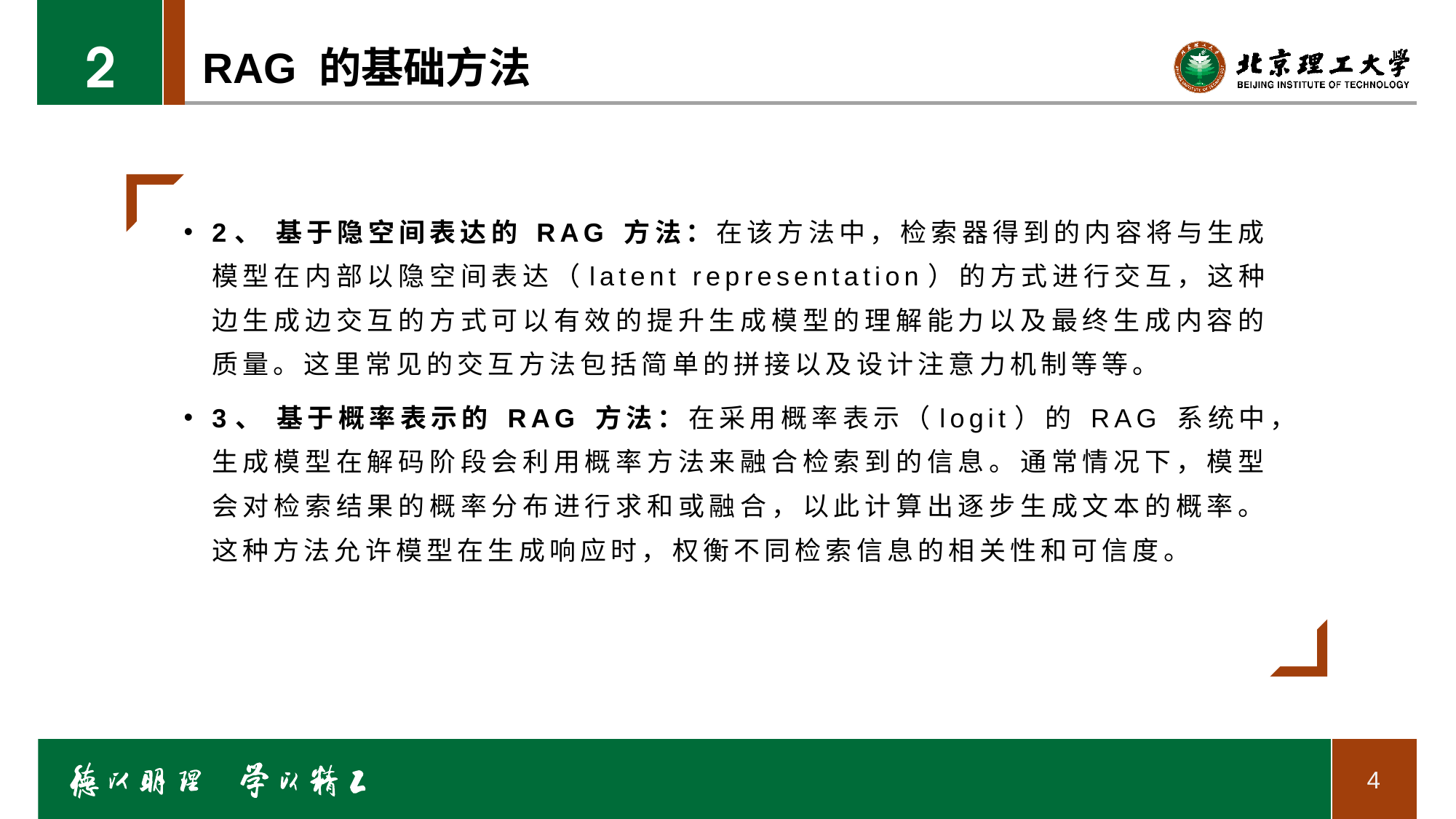

2
# RAG 的基础方法

2、 基于隐空间表达的 RAG 方法：在该方法中，检索器得到的内容将与生成模型在内部以隐空间表达（latent representation）的方式进行交互，这种边生成边交互的方式可以有效的提升生成模型的理解能力以及最终生成内容的质量。这里常见的交互方法包括简单的拼接以及设计注意力机制等等。
3、 基于概率表示的 RAG 方法：在采用概率表示（logit）的 RAG 系统中，生成模型在解码阶段会利用概率方法来融合检索到的信息。通常情况下，模型会对检索结果的概率分布进行求和或融合，以此计算出逐步生成文本的概率。这种方法允许模型在生成响应时，权衡不同检索信息的相关性和可信度。